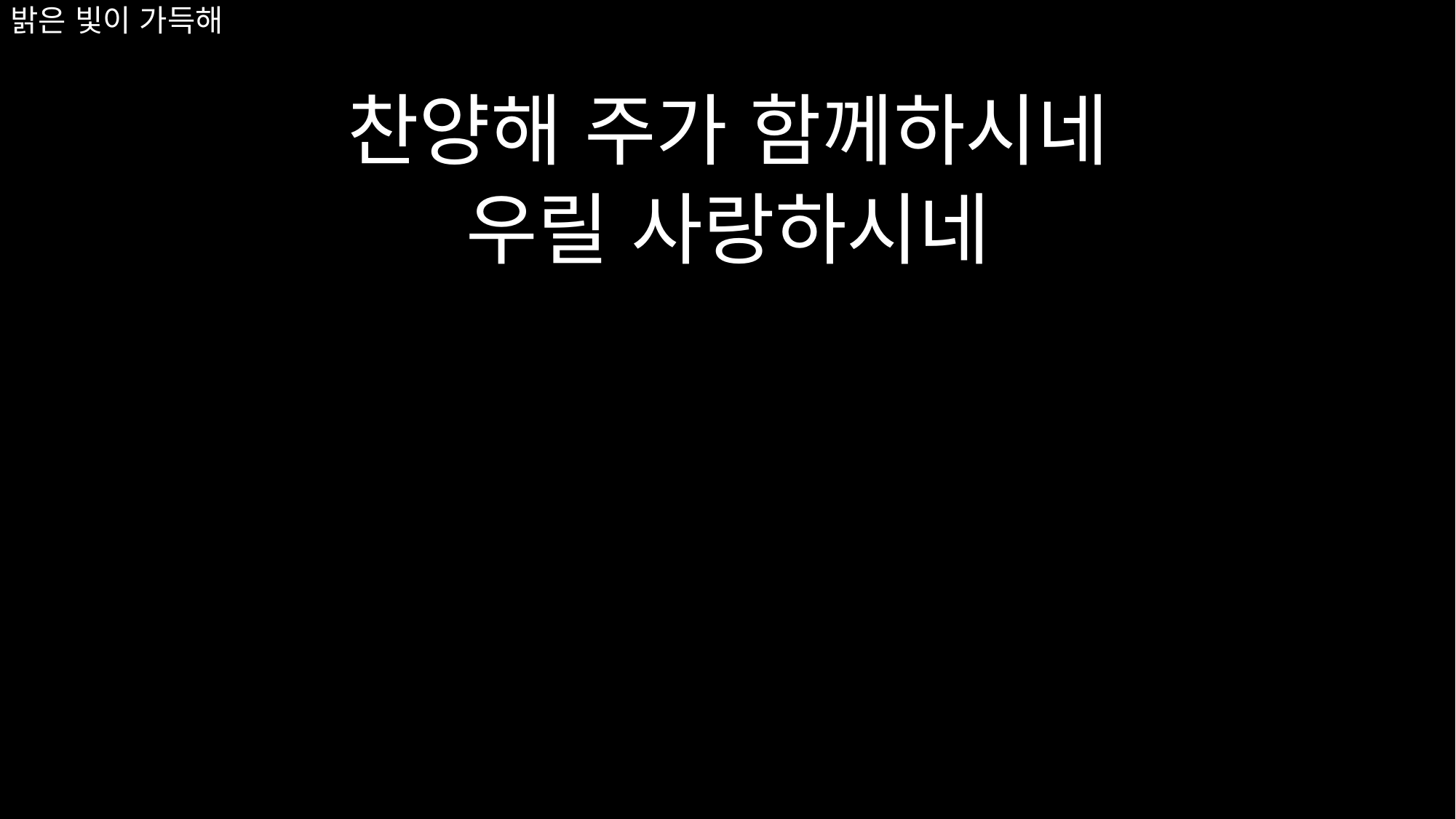

찬양해 주가 함께하시네
우릴 사랑하시네

# 밝은 빛이 가득해